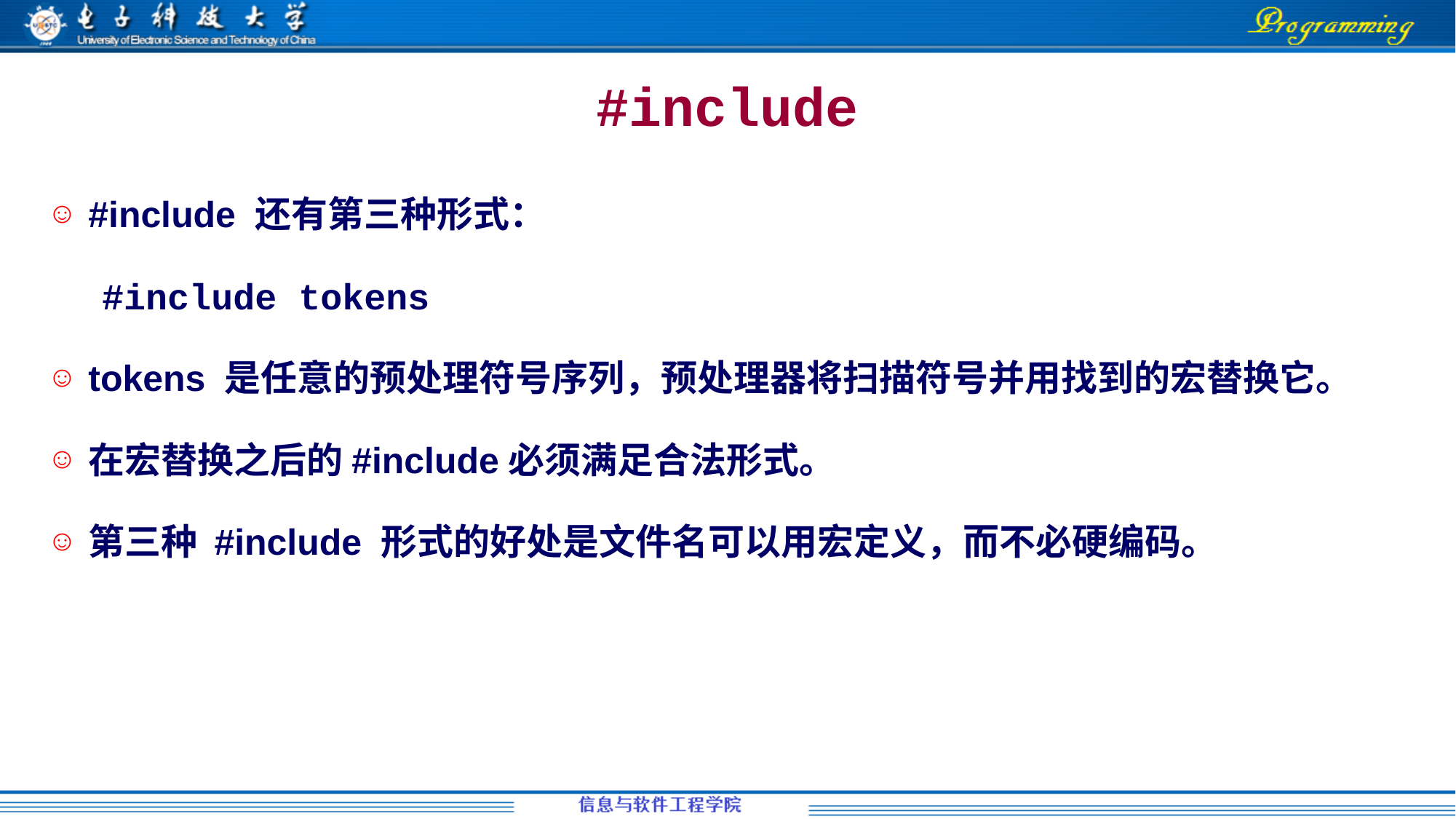

#include
#include 还有第三种形式：
#include tokens
tokens 是任意的预处理符号序列，预处理器将扫描符号并用找到的宏替换它。
在宏替换之后的#include必须满足合法形式。
第三种 #include 形式的好处是文件名可以用宏定义，而不必硬编码。